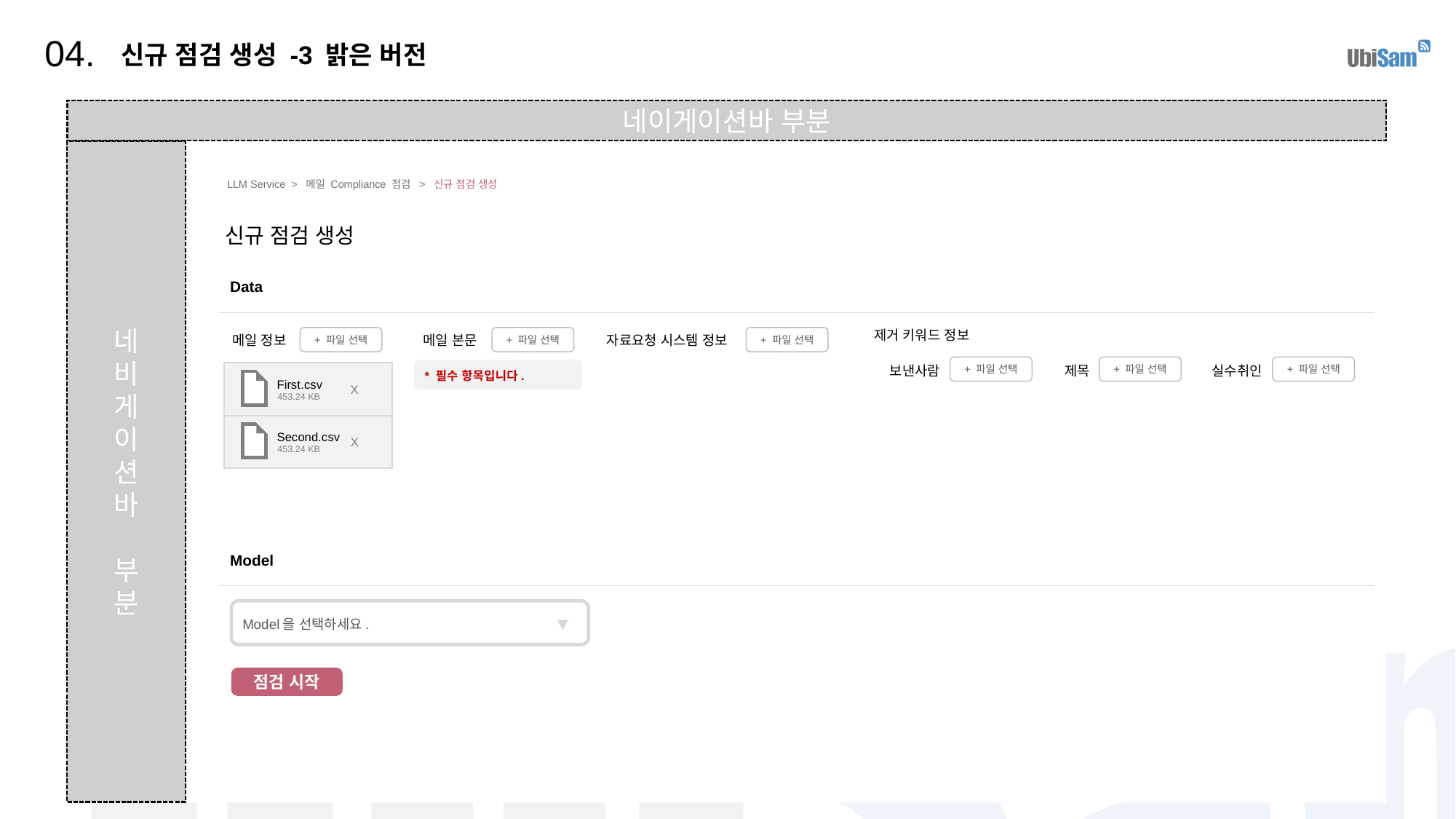

# 신규 점검 생성 -3 밝은 버전
04.

네이게이션바 부분
네
비
게
이
션
바

부
분
LLM Service  >  메일 Compliance 점검  >  신규 점검 생성
신규 점검 생성
Data
제거 키워드 정보
메일 정보
메일 본문
자료요청 시스템 정보
+ 파일 선택
+ 파일 선택
+ 파일 선택
보낸사람
제목
실수취인
+ 파일 선택
+ 파일 선택
+ 파일 선택

* 필수 항목입니다.
                             X

First.csv
453.24 KB
                             X

Second.csv
453.24 KB
Model

Model을 선택하세요.

점검 시작